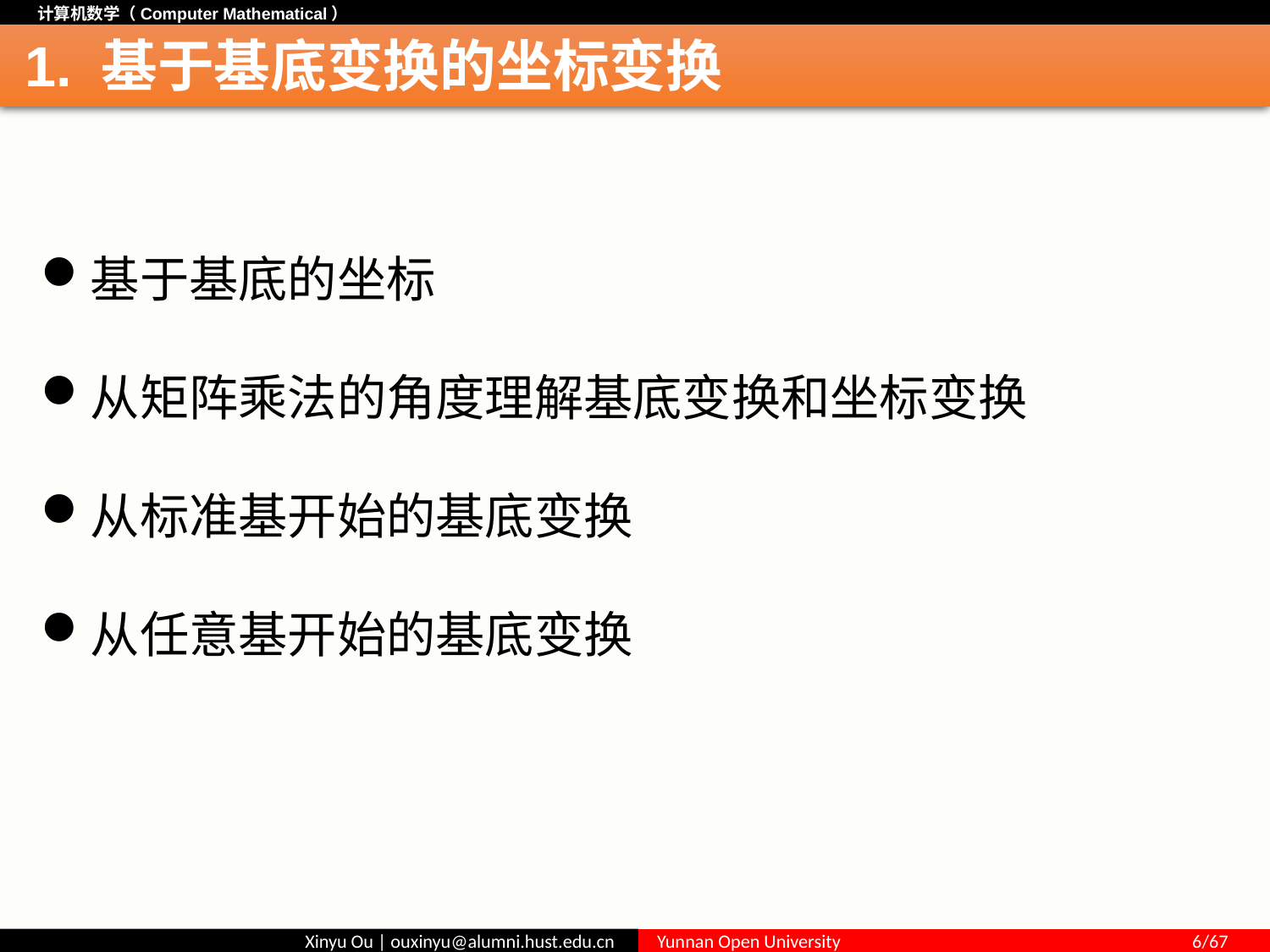

# 1. 基于基底变换的坐标变换
基于基底的坐标
从矩阵乘法的角度理解基底变换和坐标变换
从标准基开始的基底变换
从任意基开始的基底变换